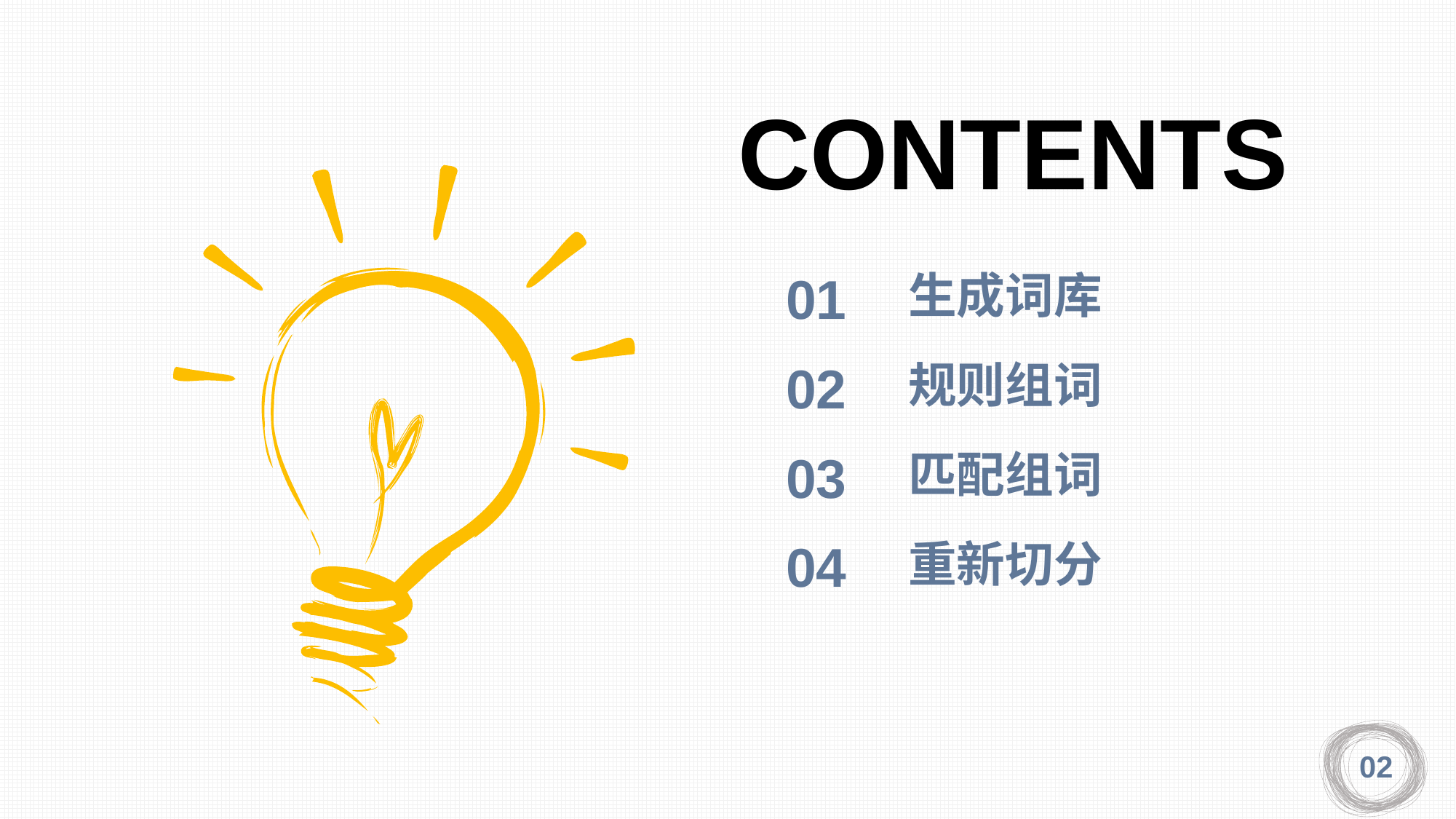

CONTENTS

01
生成词库
02
规则组词
03
匹配组词
04
重新切分

02